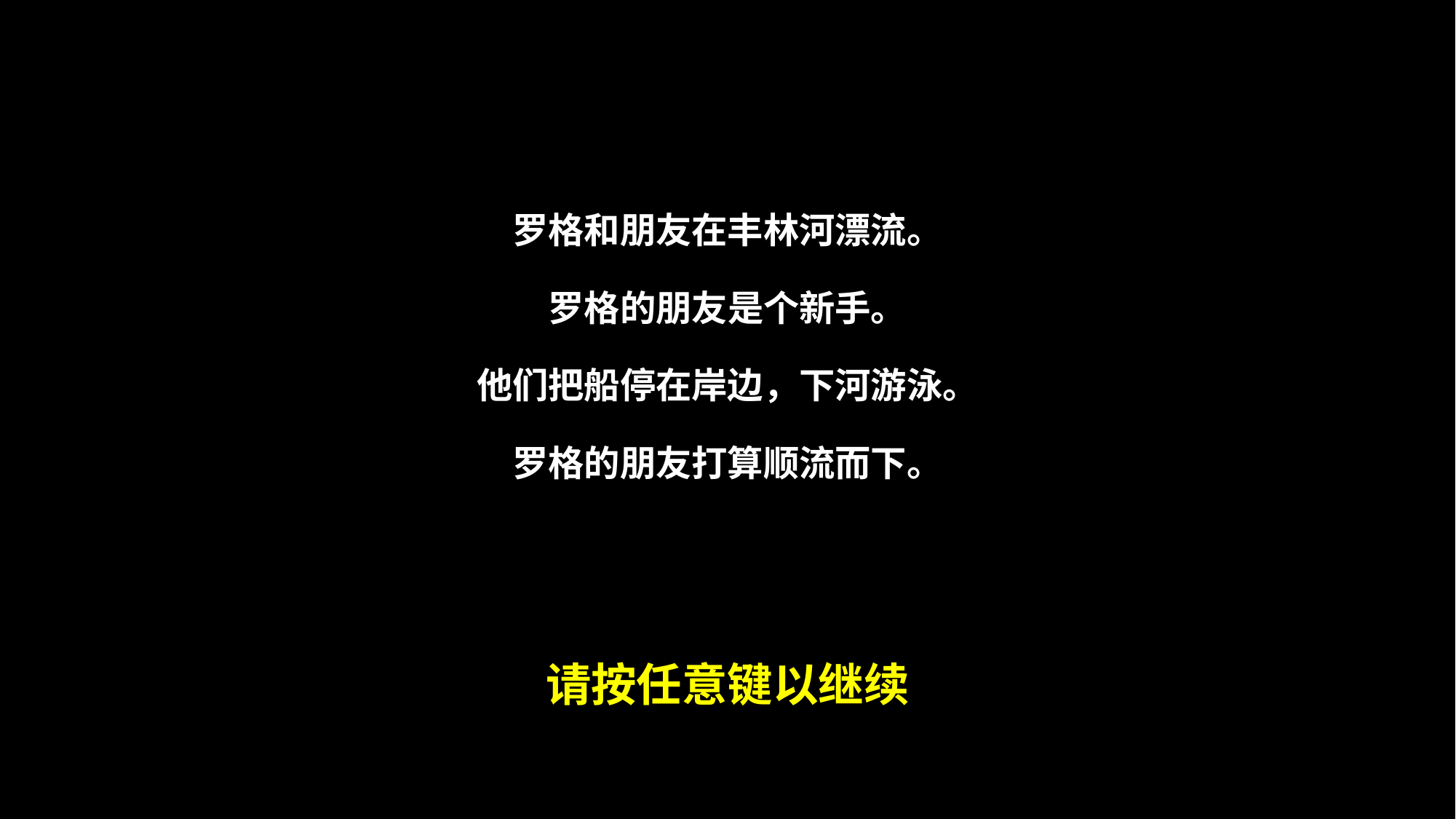

# 罗格和朋友在丰林河漂流。 罗格的朋友是个新手。 他们把船停在岸边，下河游泳。 罗格的朋友打算顺流而下。
请按任意键以继续